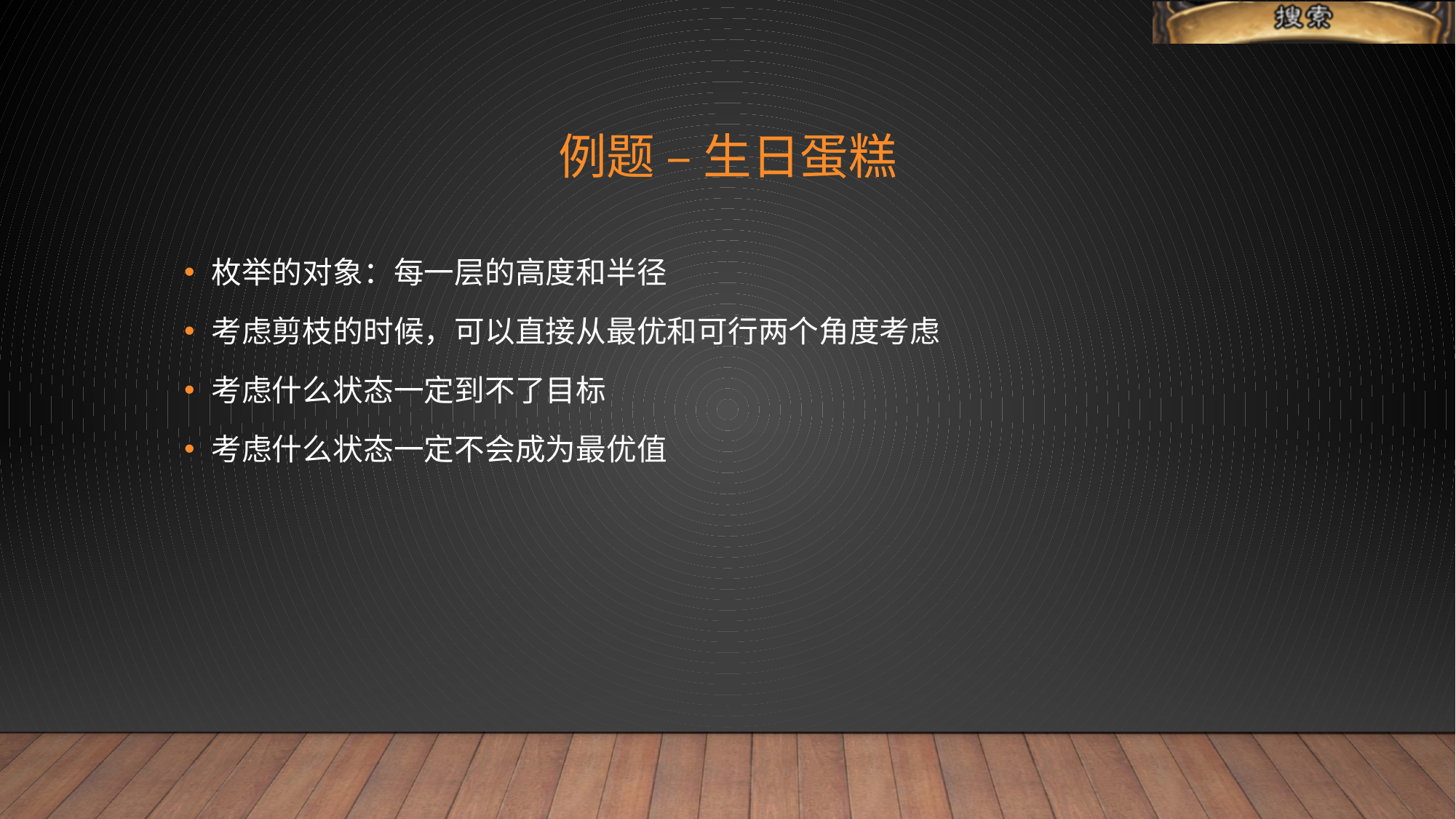

# 例题 – 生日蛋糕
枚举的对象：每一层的高度和半径
考虑剪枝的时候，可以直接从最优和可行两个角度考虑
考虑什么状态一定到不了目标
考虑什么状态一定不会成为最优值